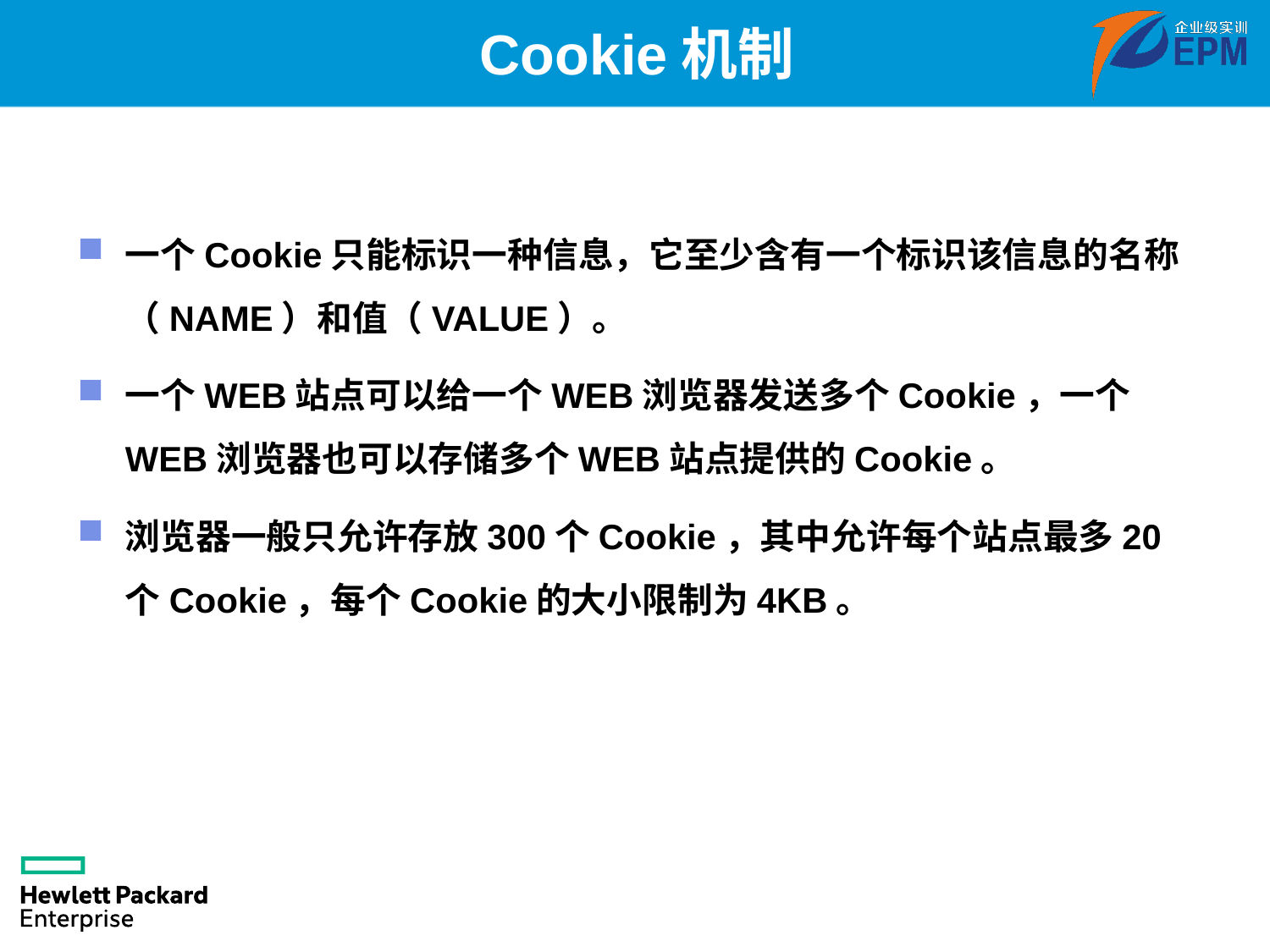

# Cookie机制
一个Cookie只能标识一种信息，它至少含有一个标识该信息的名称（NAME）和值（VALUE）。
一个WEB站点可以给一个WEB浏览器发送多个Cookie，一个WEB浏览器也可以存储多个WEB站点提供的Cookie。
浏览器一般只允许存放300个Cookie，其中允许每个站点最多20个Cookie，每个Cookie的大小限制为4KB。